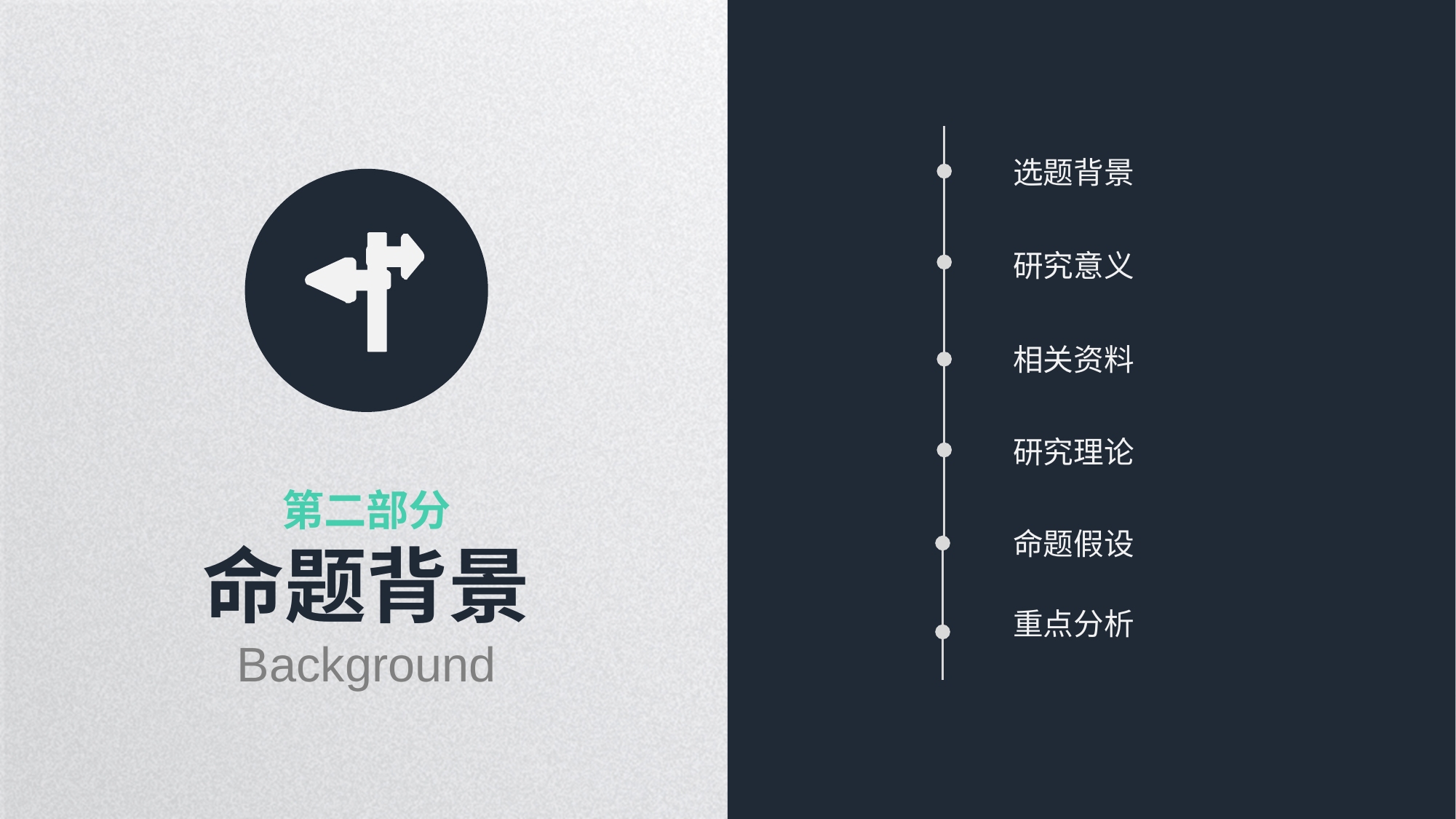

选题背景

研究意义
相关资料
研究理论
第二部分
命题假设
命题背景
Background
重点分析
延时符